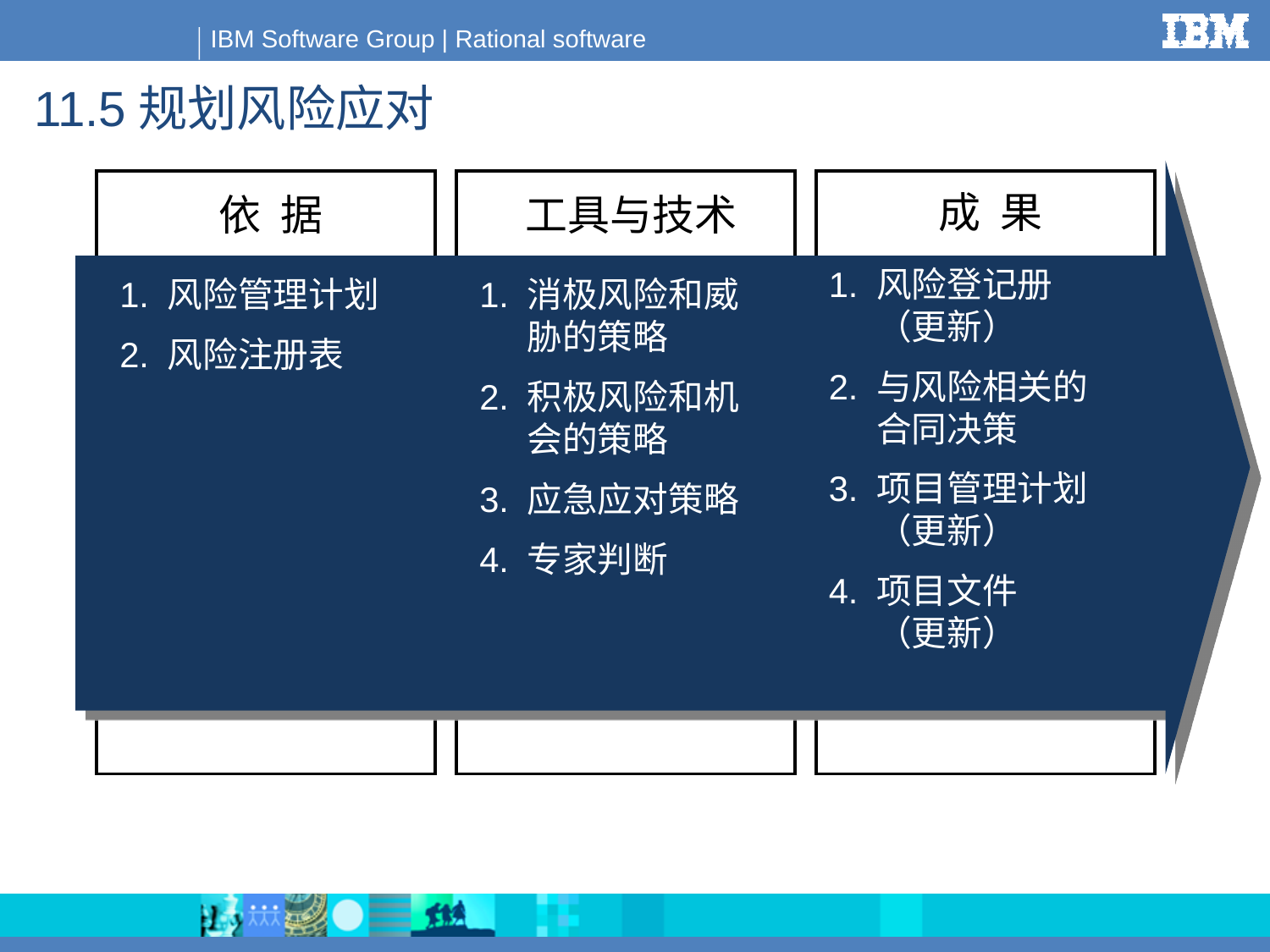

# 11.5规划风险应对

成  果
依  据
工具与技术

风险登记册
（更新）
与风险相关的
合同决策
项目管理计划
（更新）
项目文件
（更新）
风险管理计划
风险注册表

消极风险和威胁的策略
积极风险和机会的策略
应急应对策略
专家判断